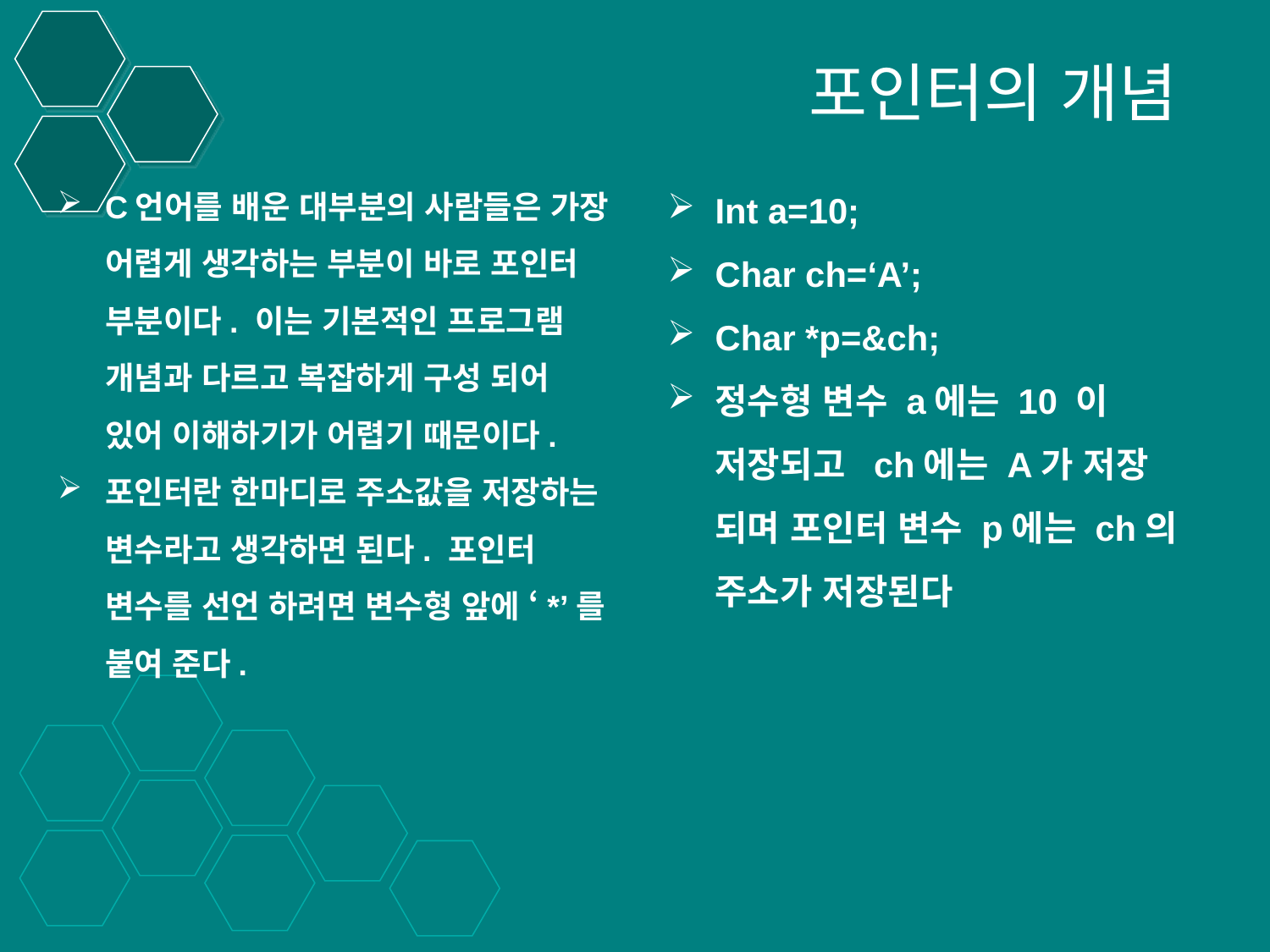

# 포인터의 개념
Int a=10;
Char ch=‘A’;
Char *p=&ch;
정수형 변수 a에는 10 이 저장되고  ch에는 A가 저장 되며 포인터 변수 p에는 ch의 주소가 저장된다

C언어를 배운 대부분의 사람들은 가장 어렵게 생각하는 부분이 바로 포인터 부분이다. 이는 기본적인 프로그램 개념과 다르고 복잡하게 구성 되어 있어 이해하기가 어렵기 때문이다.
포인터란 한마디로 주소값을 저장하는 변수라고 생각하면 된다. 포인터 변수를 선언 하려면 변수형 앞에 ‘*’를 붙여 준다.